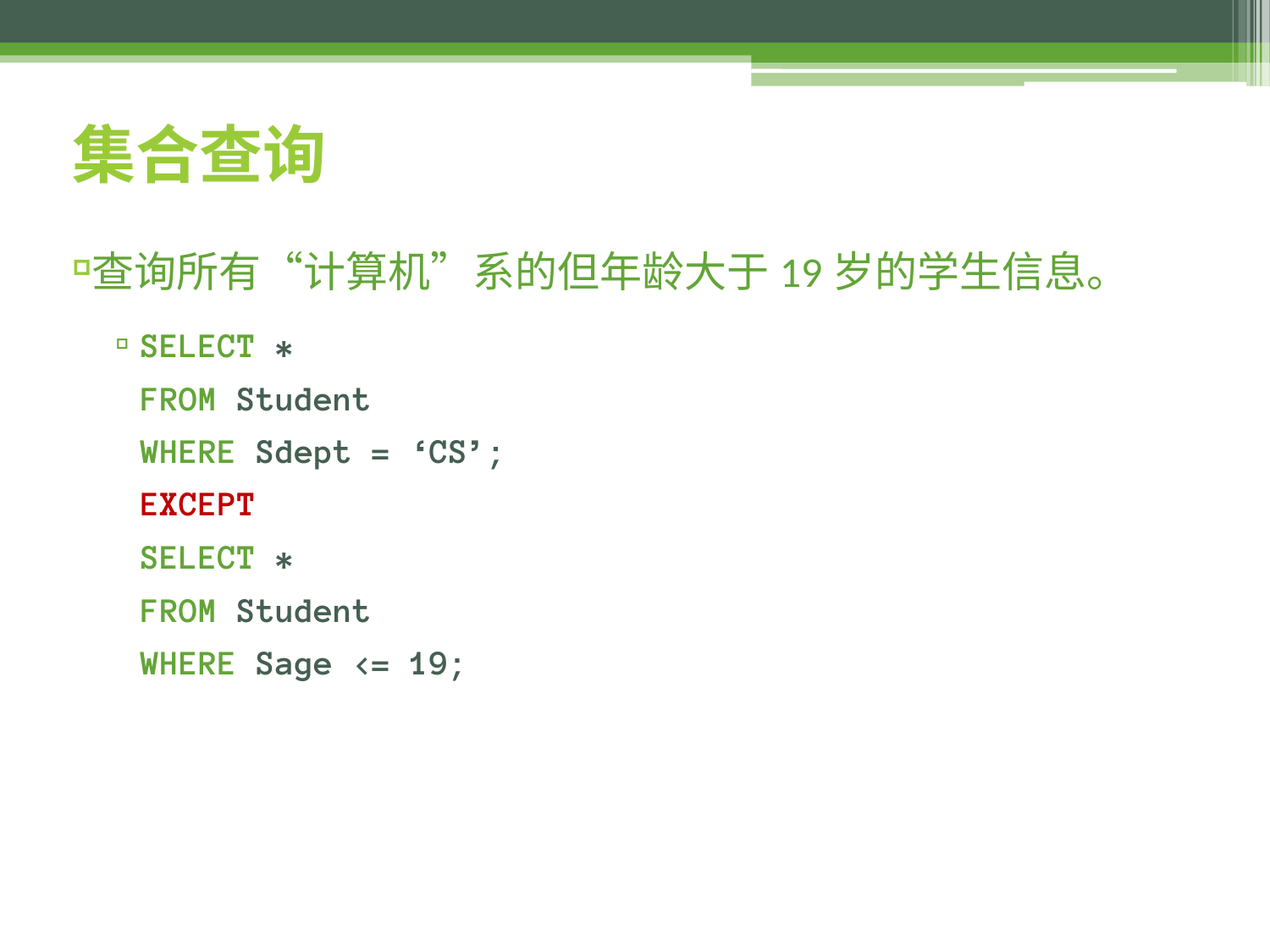

# 集合查询
查询所有“计算机”系的但年龄大于19岁的学生信息。
SELECT *
FROM Student
WHERE Sdept = ‘CS’;
EXCEPT
SELECT *
FROM Student
WHERE Sage <= 19;